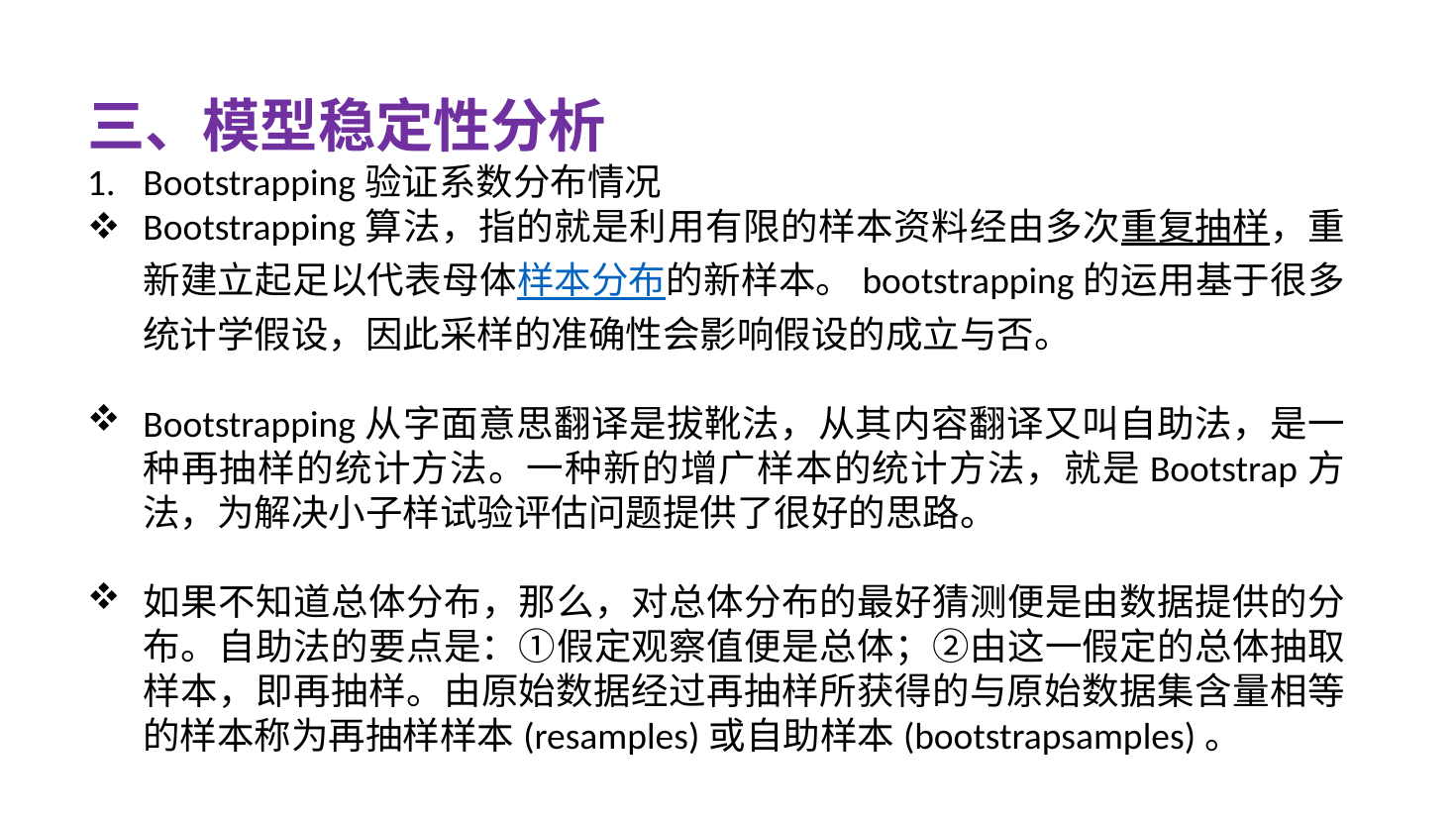

三、模型稳定性分析
Bootstrapping验证系数分布情况
Bootstrapping算法，指的就是利用有限的样本资料经由多次重复抽样，重新建立起足以代表母体样本分布的新样本。bootstrapping的运用基于很多统计学假设，因此采样的准确性会影响假设的成立与否。

Bootstrapping从字面意思翻译是拔靴法，从其内容翻译又叫自助法，是一种再抽样的统计方法。一种新的增广样本的统计方法，就是Bootstrap方法，为解决小子样试验评估问题提供了很好的思路。

如果不知道总体分布，那么，对总体分布的最好猜测便是由数据提供的分布。自助法的要点是：①假定观察值便是总体；②由这一假定的总体抽取样本，即再抽样。由原始数据经过再抽样所获得的与原始数据集含量相等的样本称为再抽样样本(resamples)或自助样本(bootstrapsamples)。